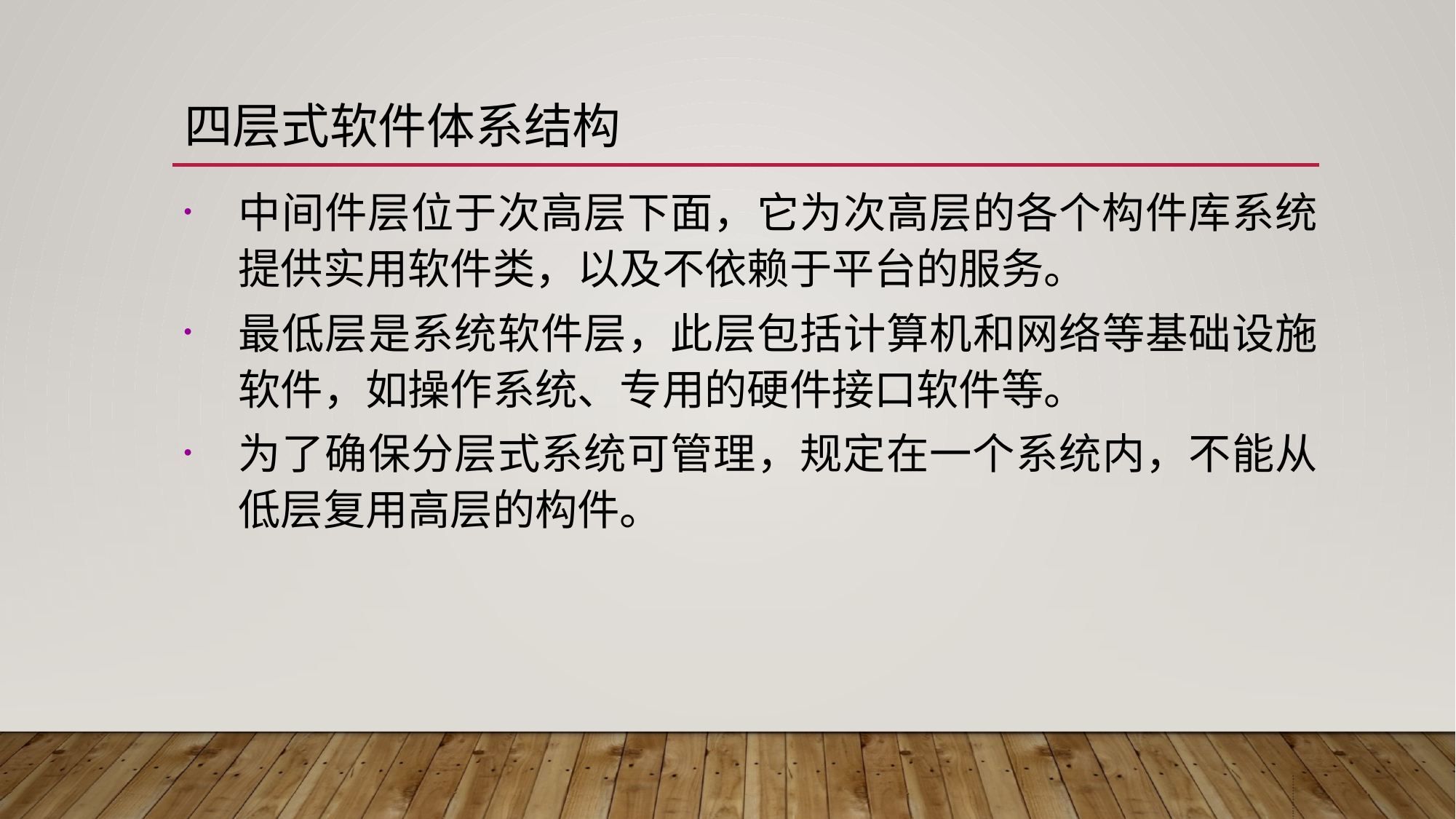

# 四层式软件体系结构
中间件层位于次高层下面，它为次高层的各个构件库系统提供实用软件类，以及不依赖于平台的服务。
最低层是系统软件层，此层包括计算机和网络等基础设施软件，如操作系统、专用的硬件接口软件等。
为了确保分层式系统可管理，规定在一个系统内，不能从低层复用高层的构件。
钾擒亏侧恬岛枢渡啪悦殉熟螟再谊努主蜡六崭滚茎虞勇变油古爽蚤低疤绪软件体系结构软件体系结构